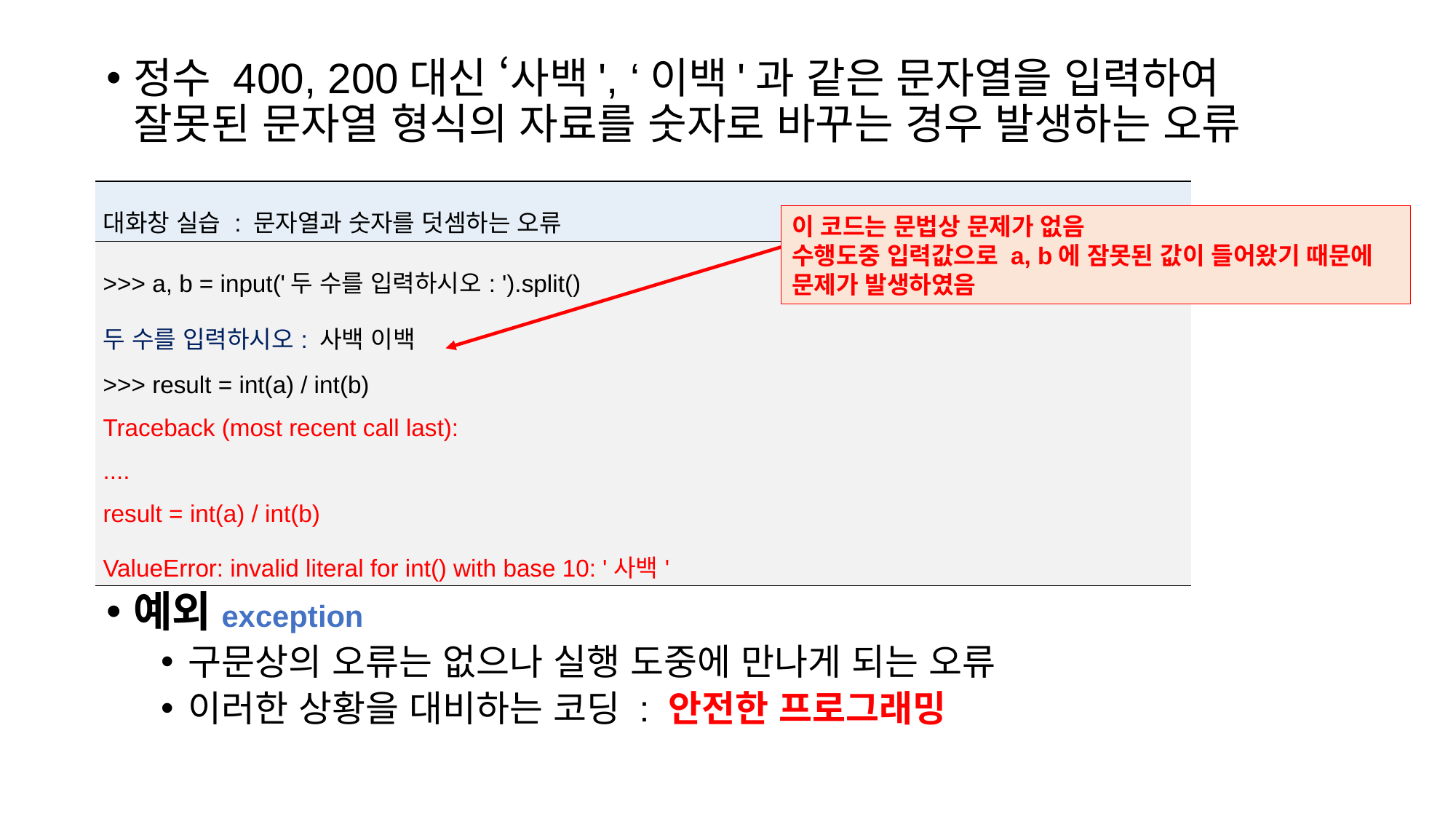

정수 400, 200대신 ‘사백', ‘이백'과 같은 문자열을 입력하여 잘못된 문자열 형식의 자료를 숫자로 바꾸는 경우 발생하는 오류

예외exception
구문상의 오류는 없으나 실행 도중에 만나게 되는 오류
이러한 상황을 대비하는 코딩 : 안전한 프로그래밍
| 대화창 실습 : 문자열과 숫자를 덧셈하는 오류 |
| --- |
| >>> a, b = input('두 수를 입력하시오: ').split() 두 수를 입력하시오: 사백 이백 >>> result = int(a) / int(b) Traceback (most recent call last): .... result = int(a) / int(b) ValueError: invalid literal for int() with base 10: '사백' |
이 코드는 문법상 문제가 없음
수행도중 입력값으로 a, b에 잠못된 값이 들어왔기 때문에 문제가 발생하였음